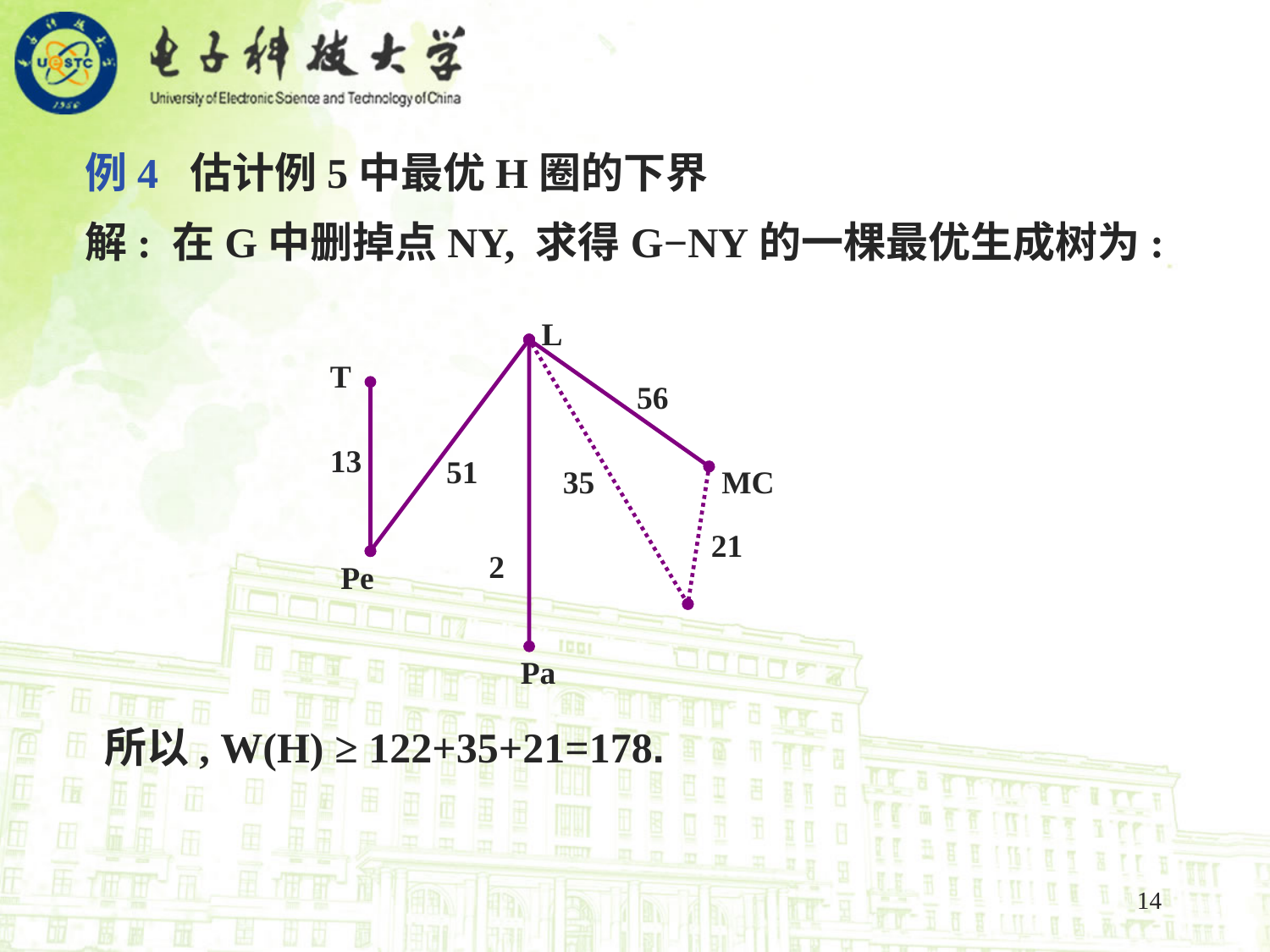

例4  估计例5中最优H圈的下界
解: 在G中删掉点NY, 求得G−NY的一棵最优生成树为:
L

T
56

13
51
MC
2
Pe
Pa

35

21
 所以, W(H) ≥ 122+35+21=178.
14